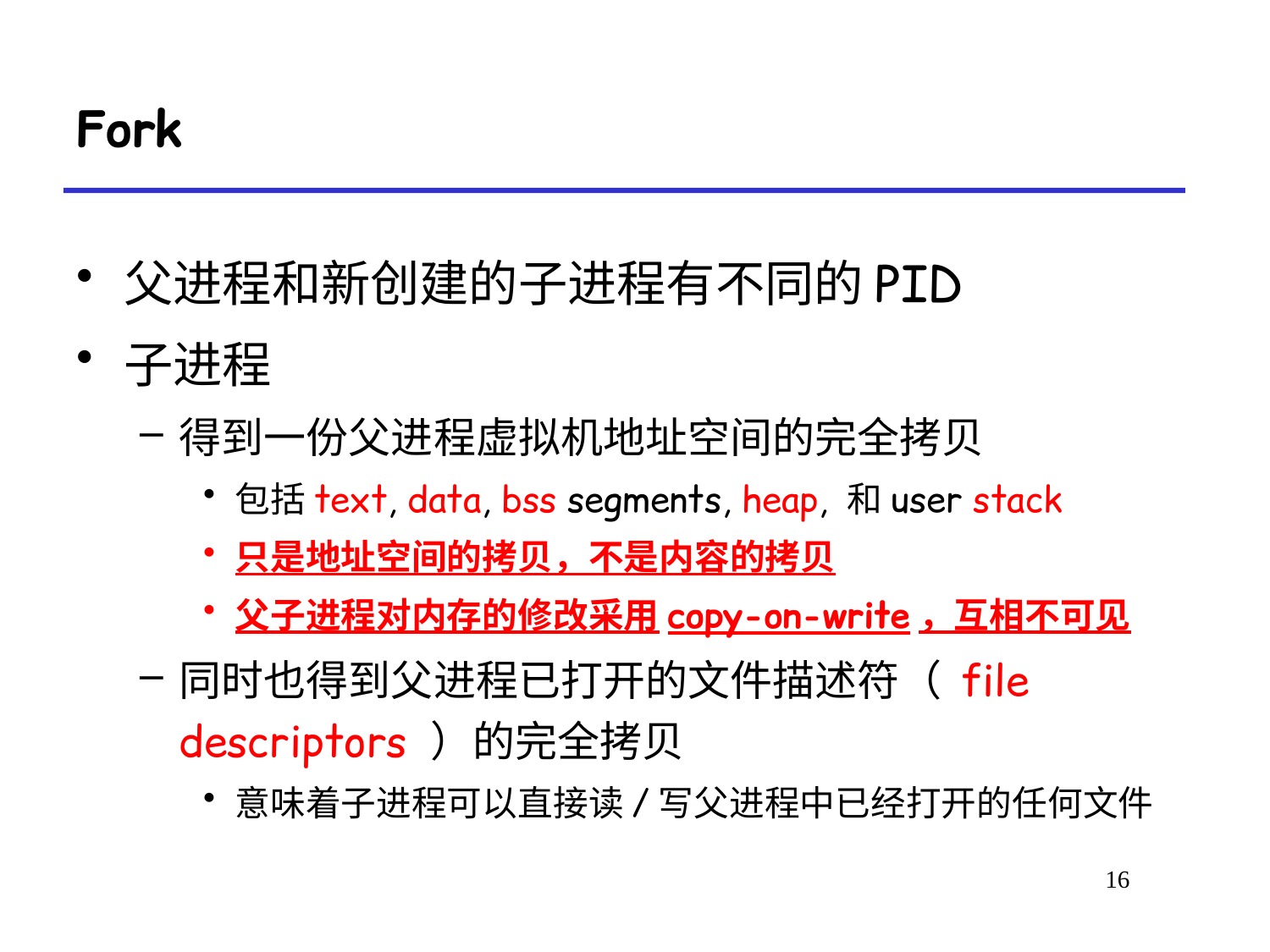

Fork
父进程和新创建的子进程有不同的PID
子进程
得到一份父进程虚拟机地址空间的完全拷贝
包括text, data, bss segments, heap, 和user stack
只是地址空间的拷贝，不是内容的拷贝
父子进程对内存的修改采用copy-on-write，互相不可见
同时也得到父进程已打开的文件描述符（ file descriptors ）的完全拷贝
意味着子进程可以直接读/写父进程中已经打开的任何文件
# 16